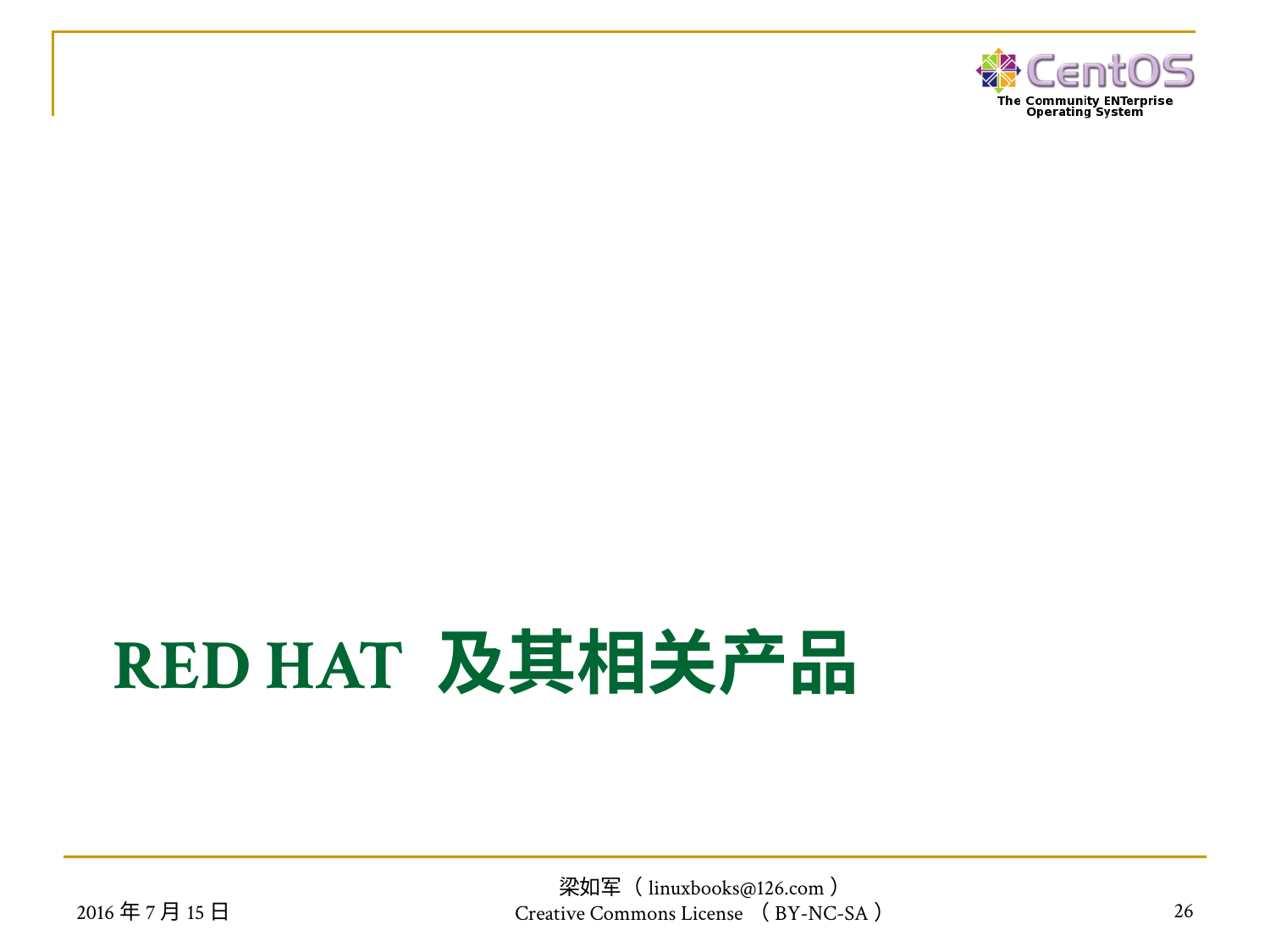

# Red Hat 及其相关产品
2016年7月15日
26
梁如军（linuxbooks@126.com）
Creative Commons License（BY-NC-SA）